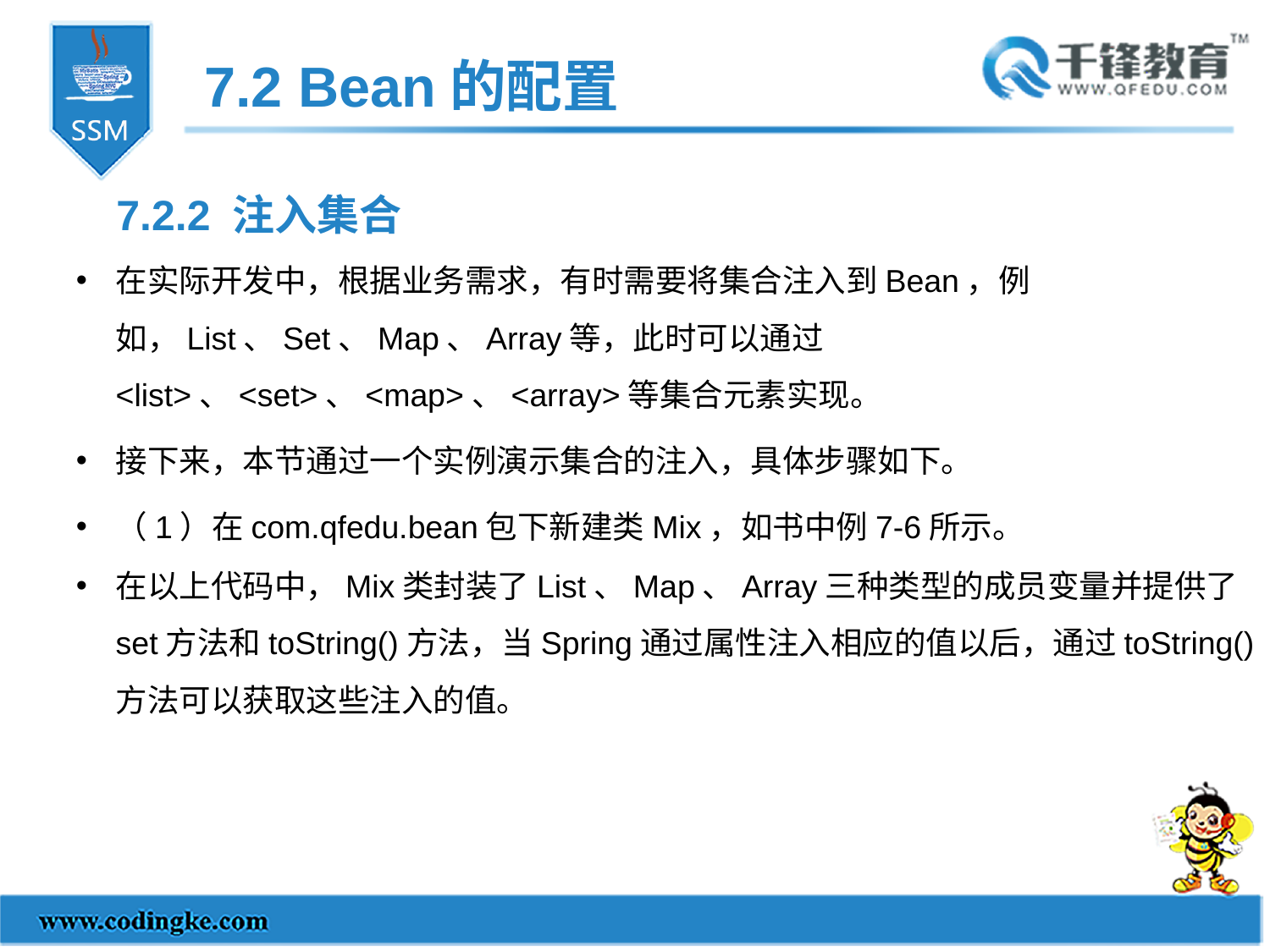

7.2 Bean的配置
7.2.2 注入集合
在实际开发中，根据业务需求，有时需要将集合注入到Bean，例如，List、Set、Map、Array等，此时可以通过<list>、<set>、<map>、<array>等集合元素实现。
接下来，本节通过一个实例演示集合的注入，具体步骤如下。
（1）在com.qfedu.bean包下新建类Mix，如书中例7-6所示。
在以上代码中，Mix类封装了List、Map、Array三种类型的成员变量并提供了set方法和toString()方法，当Spring通过属性注入相应的值以后，通过toString()方法可以获取这些注入的值。